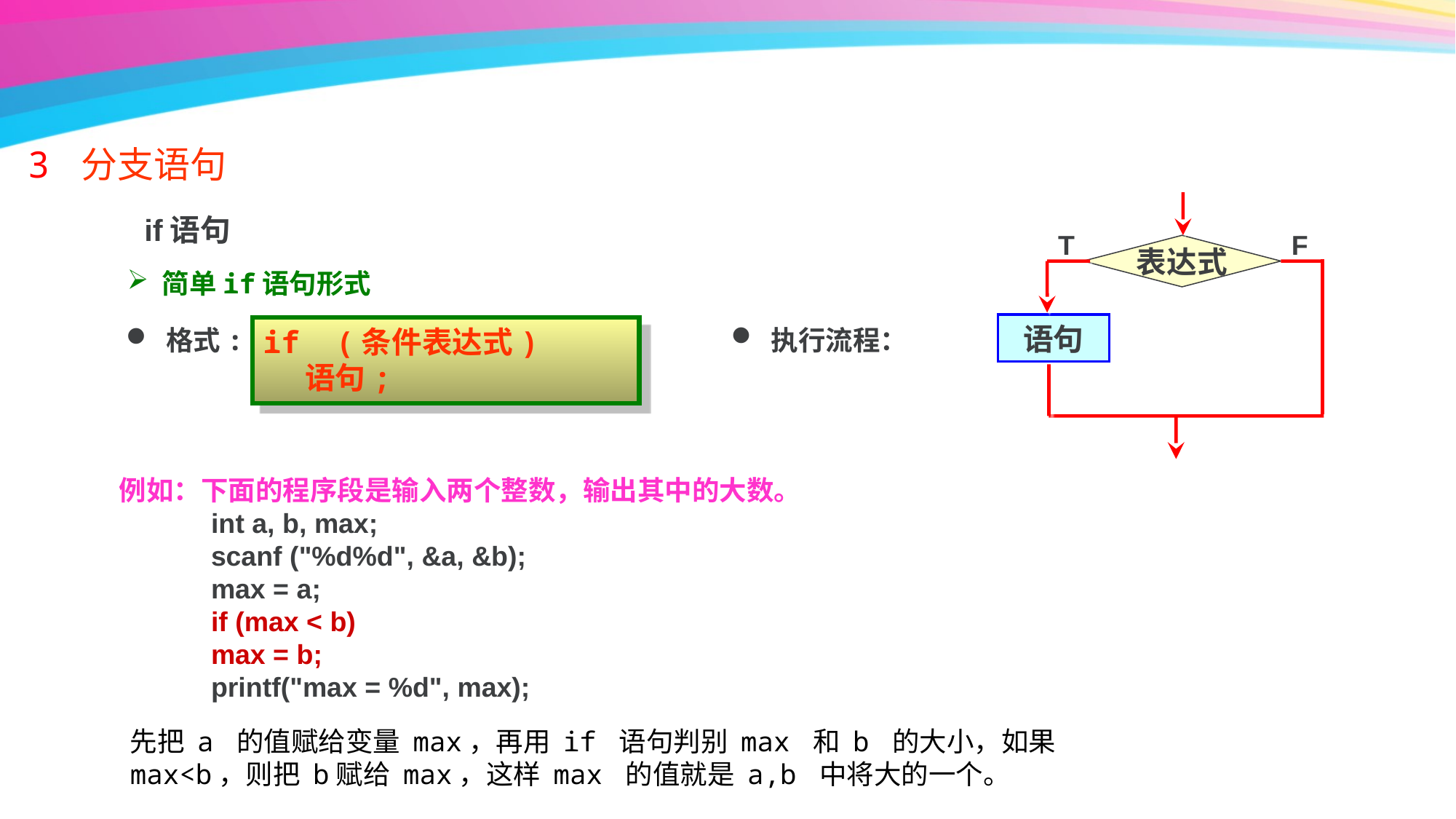

3 分支语句

T
F
表达式

语句
  if语句
 简单if语句形式
 执行流程：
 格式:
if  (条件表达式)
     语句;
例如：下面的程序段是输入两个整数，输出其中的大数。
            int a, b, max;
            scanf ("%d%d", &a, &b);
            max = a;
            if (max < b)
            max = b;
            printf("max = %d", max);
先把 a 的值赋给变量 max，再用 if 语句判别 max 和 b 的大小，如果 max<b，则把 b赋给 max，这样 max 的值就是 a,b 中将大的一个。